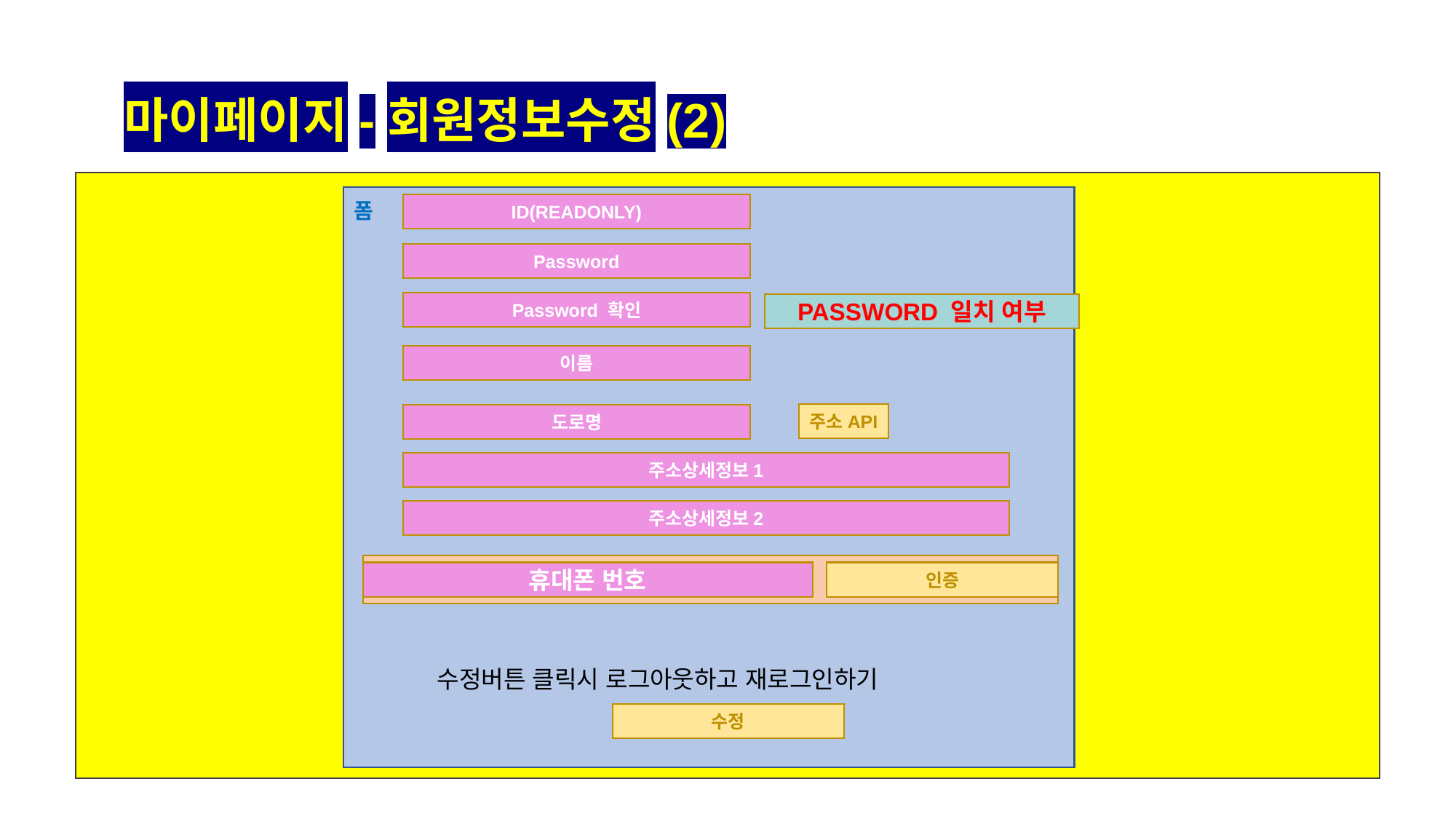

마이페이지-회원정보수정(2)

폼

ID(READONLY)
Password
Password 확인
PASSWORD 일치 여부
이름
주소API
도로명
주소상세정보1
주소상세정보2

인증
휴대폰 번호
수정버튼 클릭시 로그아웃하고 재로그인하기
수정